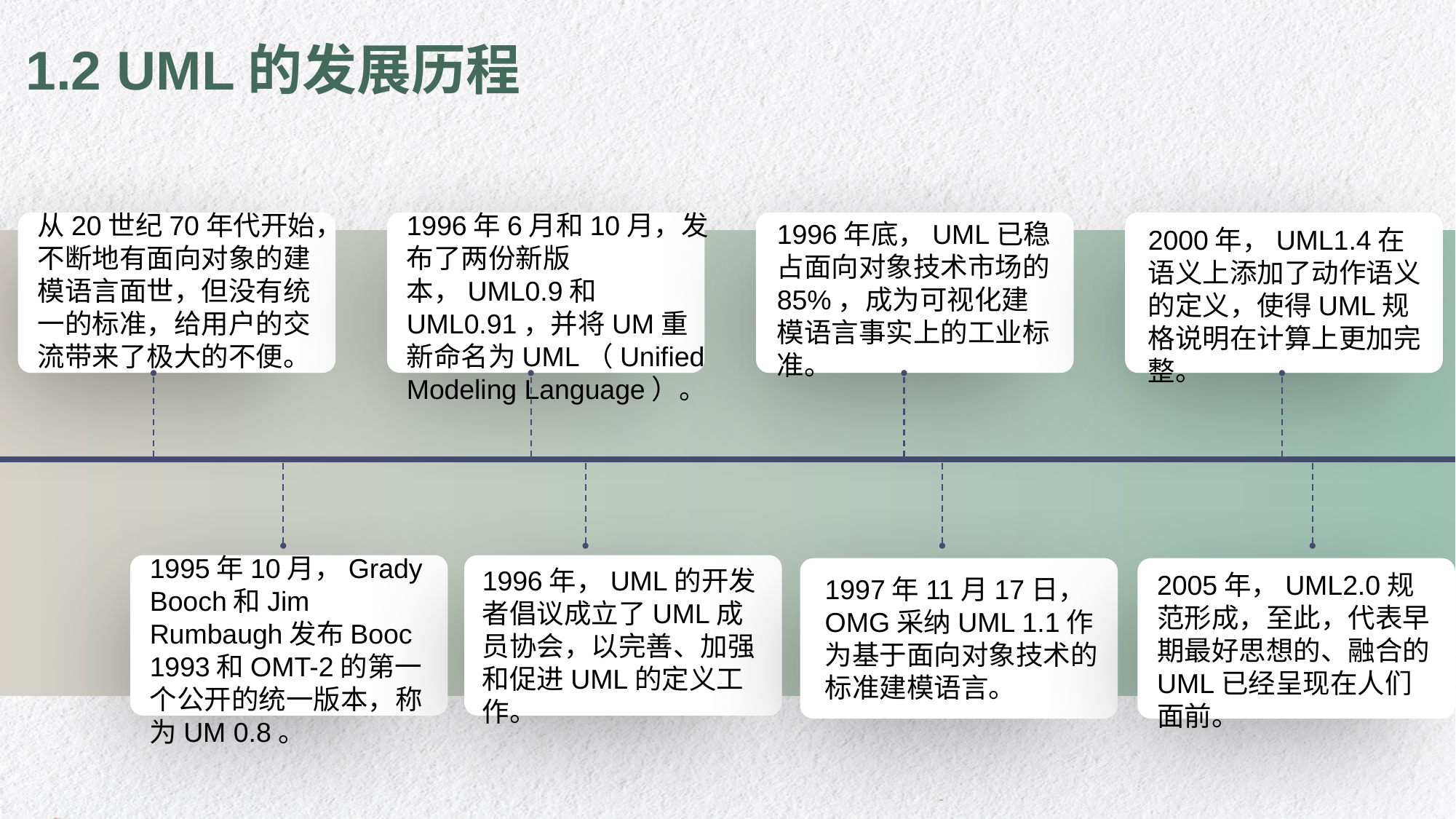

1.2 UML的发展历程
从20世纪70年代开始，不断地有面向对象的建模语言面世，但没有统一的标准，给用户的交流带来了极大的不便。
1996年6月和10月，发布了两份新版本，UML0.9和UML0.91，并将UM重新命名为UML（Unified Modeling Language）。
1996年底，UML已稳占面向对象技术市场的85%，成为可视化建模语言事实上的工业标准。

e7d195523061f1c0c2b73831c94a3edc981f60e396d3e182073EE1468018468A7F192AE5E5CD515B6C3125F8AF6E4EE646174E8CF0B46FD19828DCE8CDA3B3A044A74F0E769C5FA8CB87AB6FC303C8BA3785FAC64AF5424764E128FECAE4CC72932BB65C8C121A0F41C1707D94688ED66335DC6AE12288BF2055523C0C26863D2CD4AC454A29EEC183CEF0375334B579
2000年，UML1.4在语义上添加了动作语义的定义，使得UML规格说明在计算上更加完整。
1995年10月，Grady Booch和Jim Rumbaugh发布Booc 1993和OMT-2的第一个公开的统一版本，称为UM 0.8。

1996年，UML的开发者倡议成立了UML成员协会，以完善、加强和促进UML的定义工作。
2005年，UML2.0规范形成，至此，代表早期最好思想的、融合的UML已经呈现在人们面前。
1997年11月17日，OMG采纳UML 1.1作为基于面向对象技术的标准建模语言。